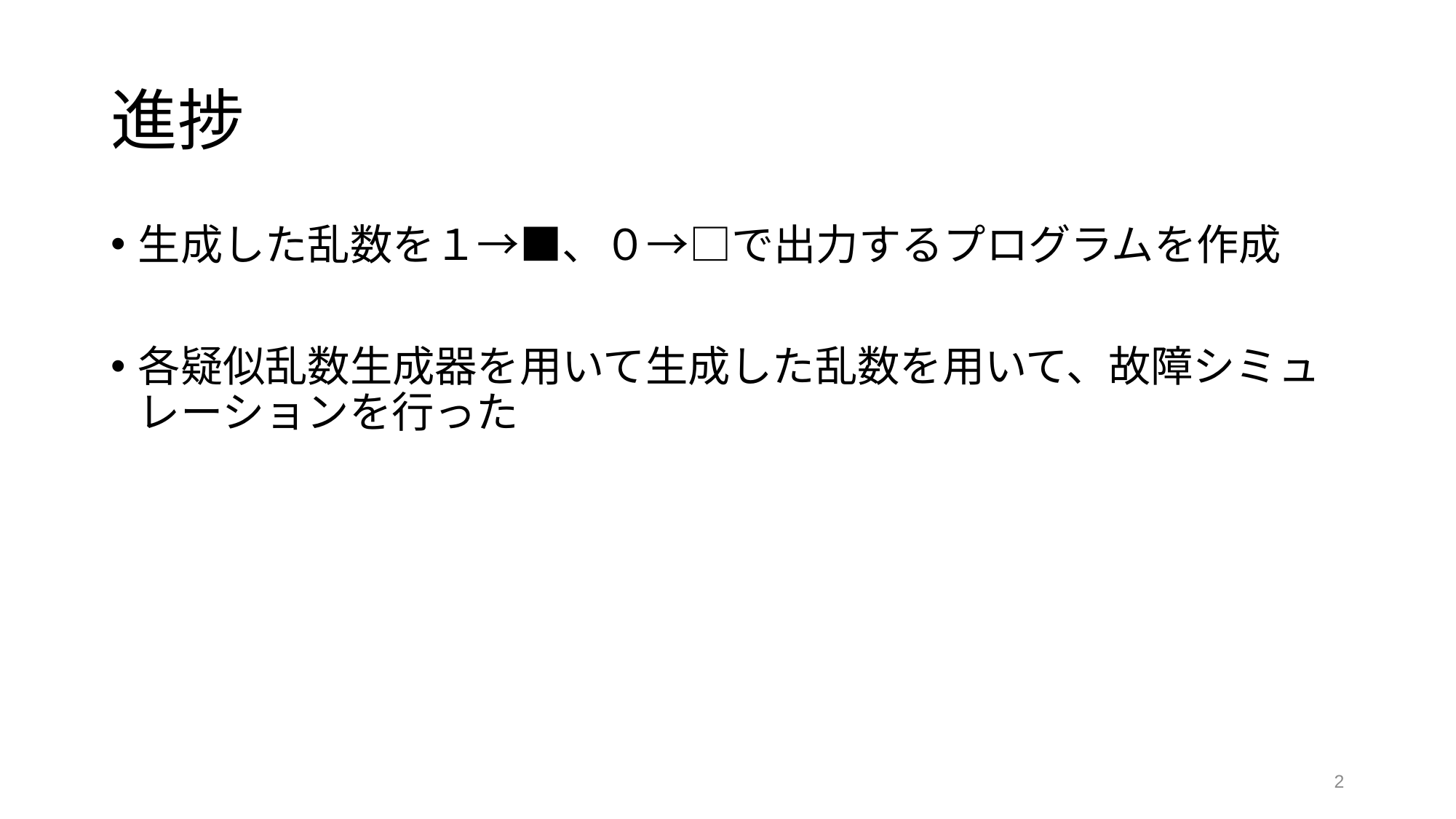

# 進捗
生成した乱数を１→■、０→□で出力するプログラムを作成

各疑似乱数生成器を用いて生成した乱数を用いて、故障シミュレーションを行った
2